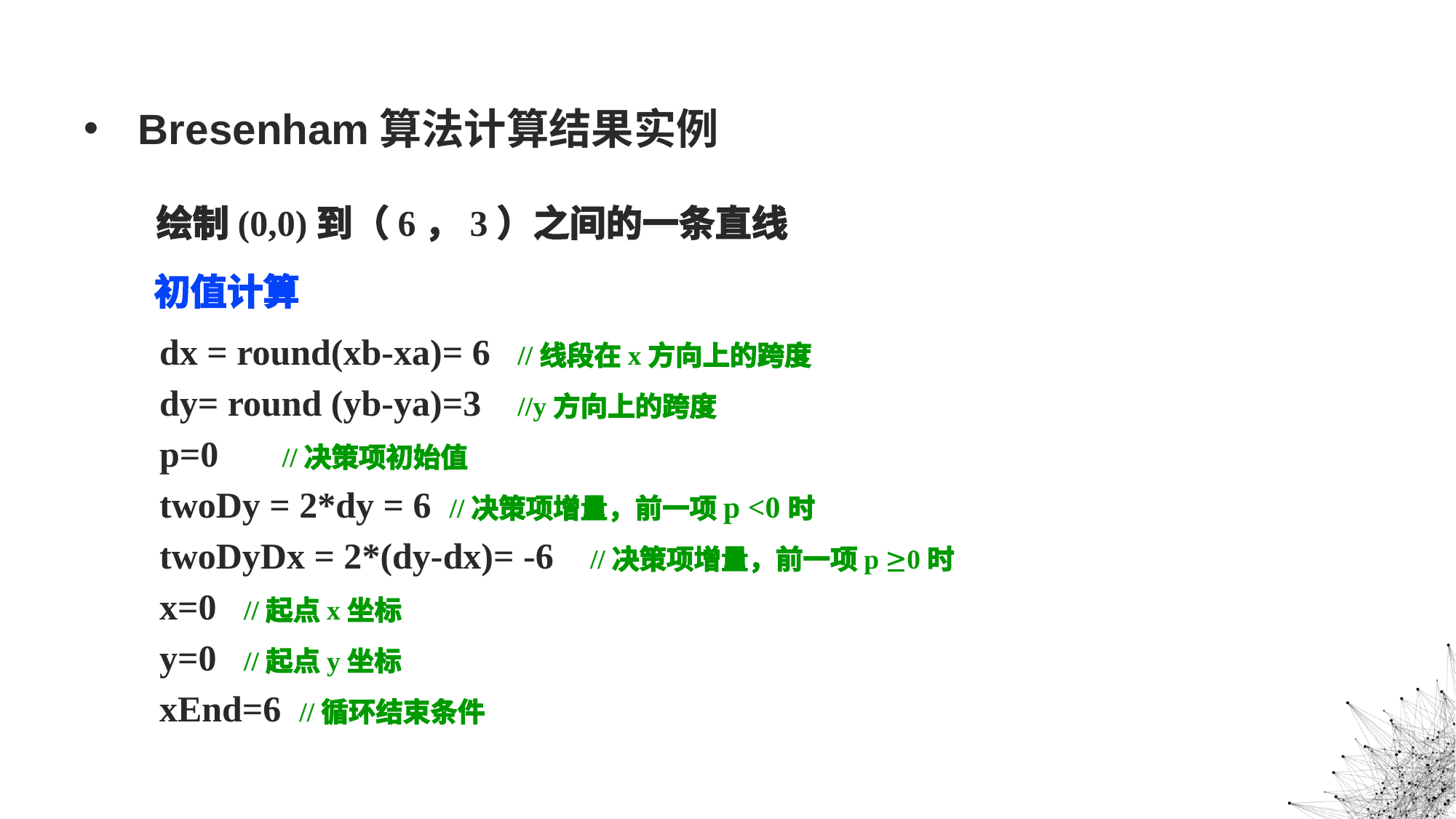

Bresenham算法计算结果实例
绘制(0,0)到（6，3）之间的一条直线
初值计算
dx = round(xb-xa)= 6   //线段在x方向上的跨度
dy= round (yb-ya)=3    //y方向上的跨度
p=0       //决策项初始值
twoDy = 2*dy = 6  //决策项增量，前一项p <0时
twoDyDx = 2*(dy-dx)= -6    //决策项增量，前一项p ≥0时
x=0   //起点x坐标
y=0   //起点y坐标
xEnd=6  //循环结束条件